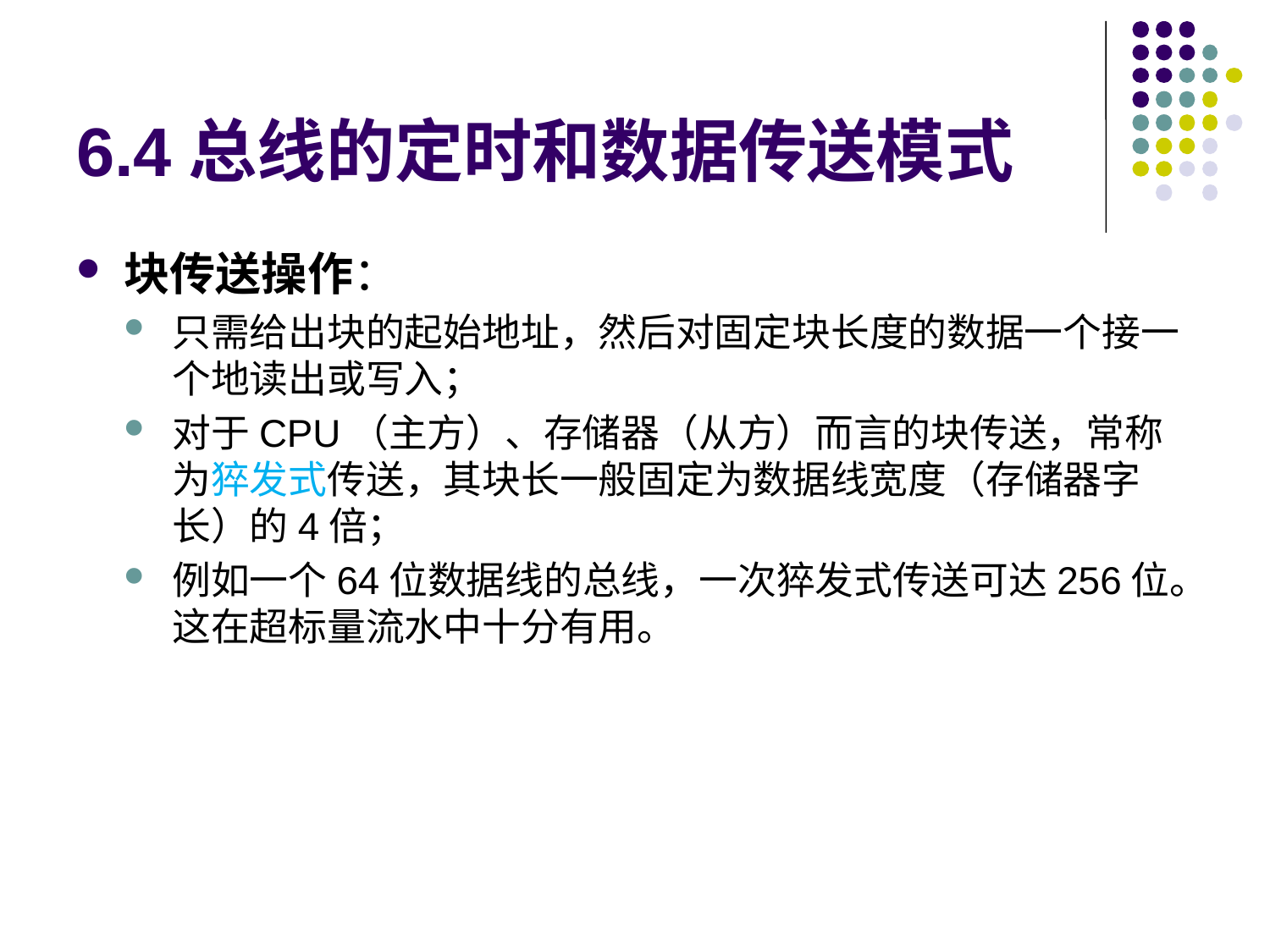

# 6.4总线的定时和数据传送模式
块传送操作：
只需给出块的起始地址，然后对固定块长度的数据一个接一个地读出或写入；
对于CPU（主方）、存储器（从方）而言的块传送，常称为猝发式传送，其块长一般固定为数据线宽度（存储器字长）的4倍；
例如一个64位数据线的总线，一次猝发式传送可达256位。这在超标量流水中十分有用。
60